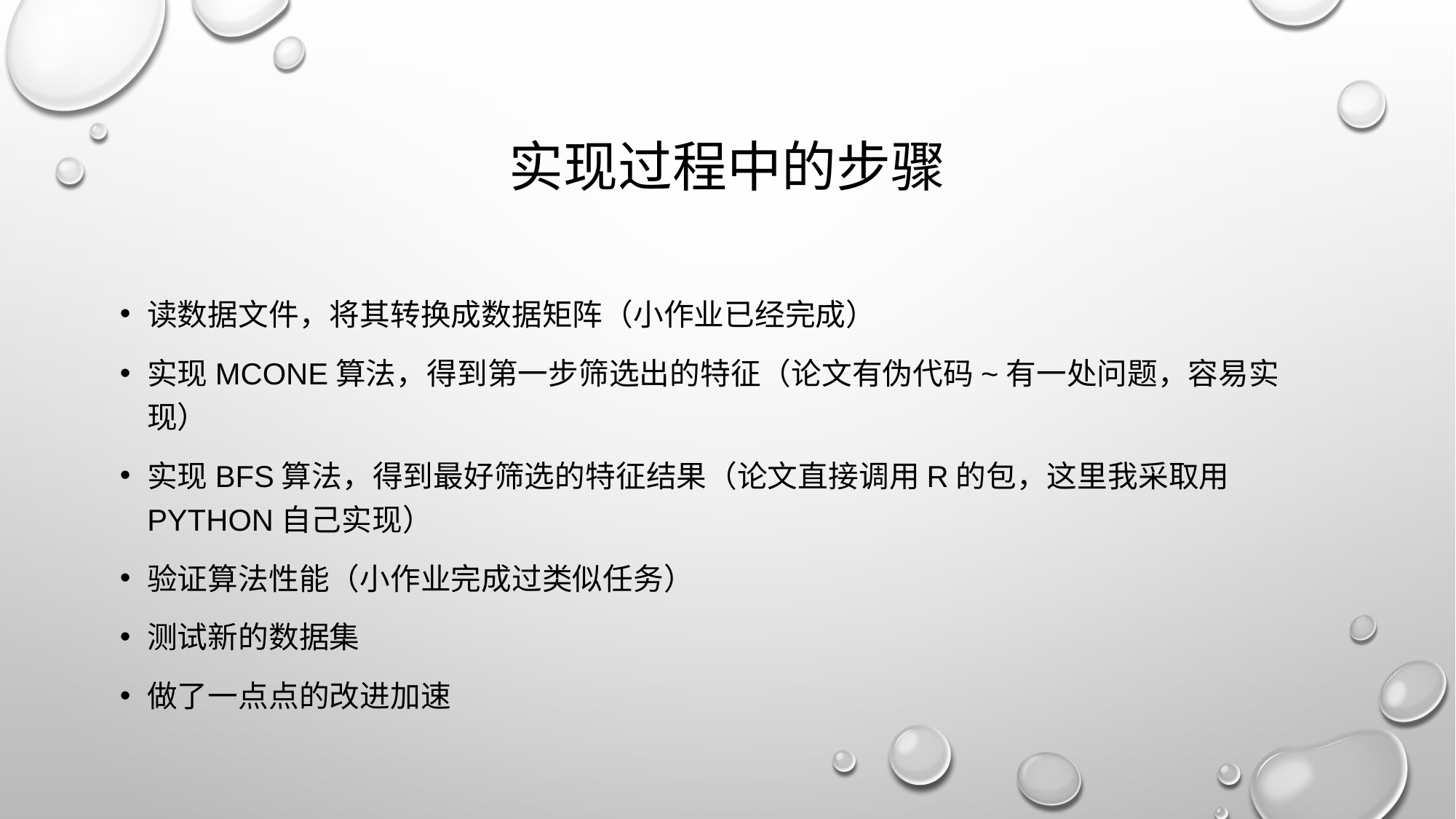

# 实现过程中的步骤
读数据文件，将其转换成数据矩阵（小作业已经完成）
实现Mcone算法，得到第一步筛选出的特征（论文有伪代码~有一处问题，容易实现）
实现BFS算法，得到最好筛选的特征结果（论文直接调用R的包，这里我采取用Python自己实现）
验证算法性能（小作业完成过类似任务）
测试新的数据集
做了一点点的改进加速